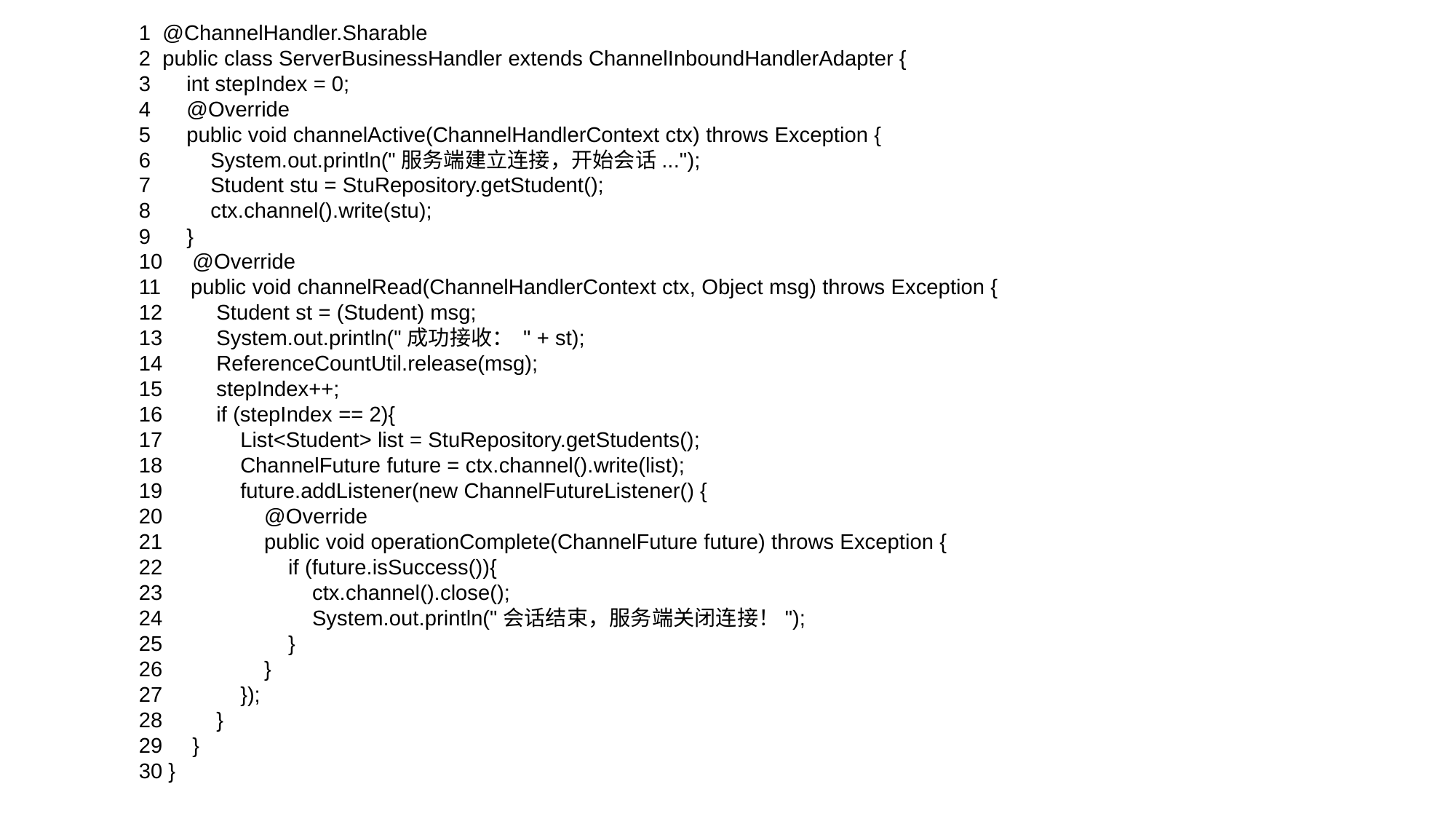

1  @ChannelHandler.Sharable
2  public class ServerBusinessHandler extends ChannelInboundHandlerAdapter {
3      int stepIndex = 0;
4      @Override
5      public void channelActive(ChannelHandlerContext ctx) throws Exception {
6          System.out.println("服务端建立连接，开始会话...");
7          Student stu = StuRepository.getStudent();
8          ctx.channel().write(stu);
9      }
10     @Override
11     public void channelRead(ChannelHandlerContext ctx, Object msg) throws Exception {
12         Student st = (Student) msg;
13         System.out.println("成功接收： " + st);
14         ReferenceCountUtil.release(msg);
15         stepIndex++;
16         if (stepIndex == 2){
17             List<Student> list = StuRepository.getStudents();
18             ChannelFuture future = ctx.channel().write(list);
19             future.addListener(new ChannelFutureListener() {
20                 @Override
21                 public void operationComplete(ChannelFuture future) throws Exception {
22                     if (future.isSuccess()){
23                         ctx.channel().close();
24                         System.out.println("会话结束，服务端关闭连接！");
25                     }
26                 }
27             });
28         }
29     }
30 }